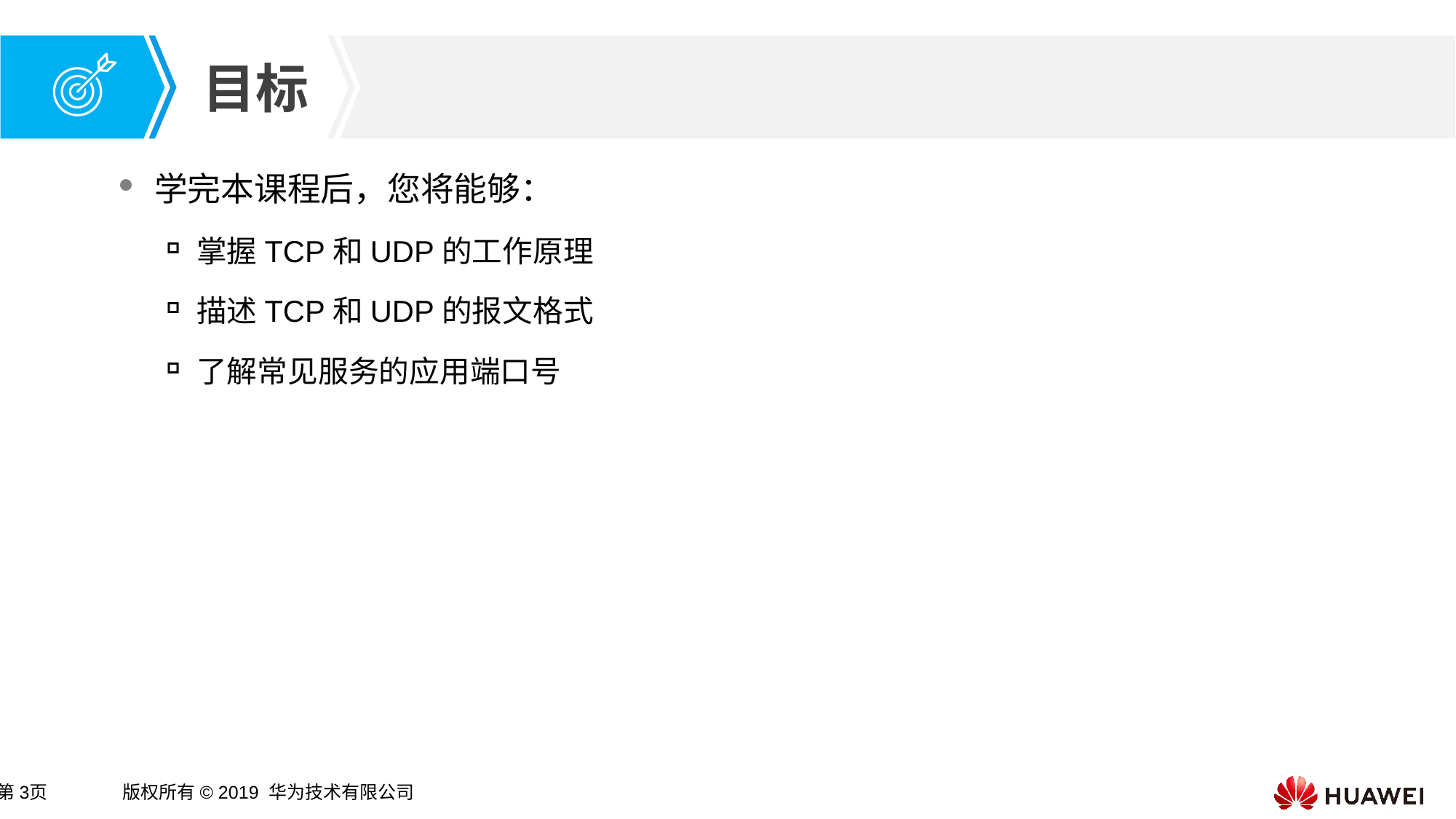

学完本课程后，您将能够：
掌握TCP和UDP的工作原理
描述TCP和UDP的报文格式
了解常见服务的应用端口号